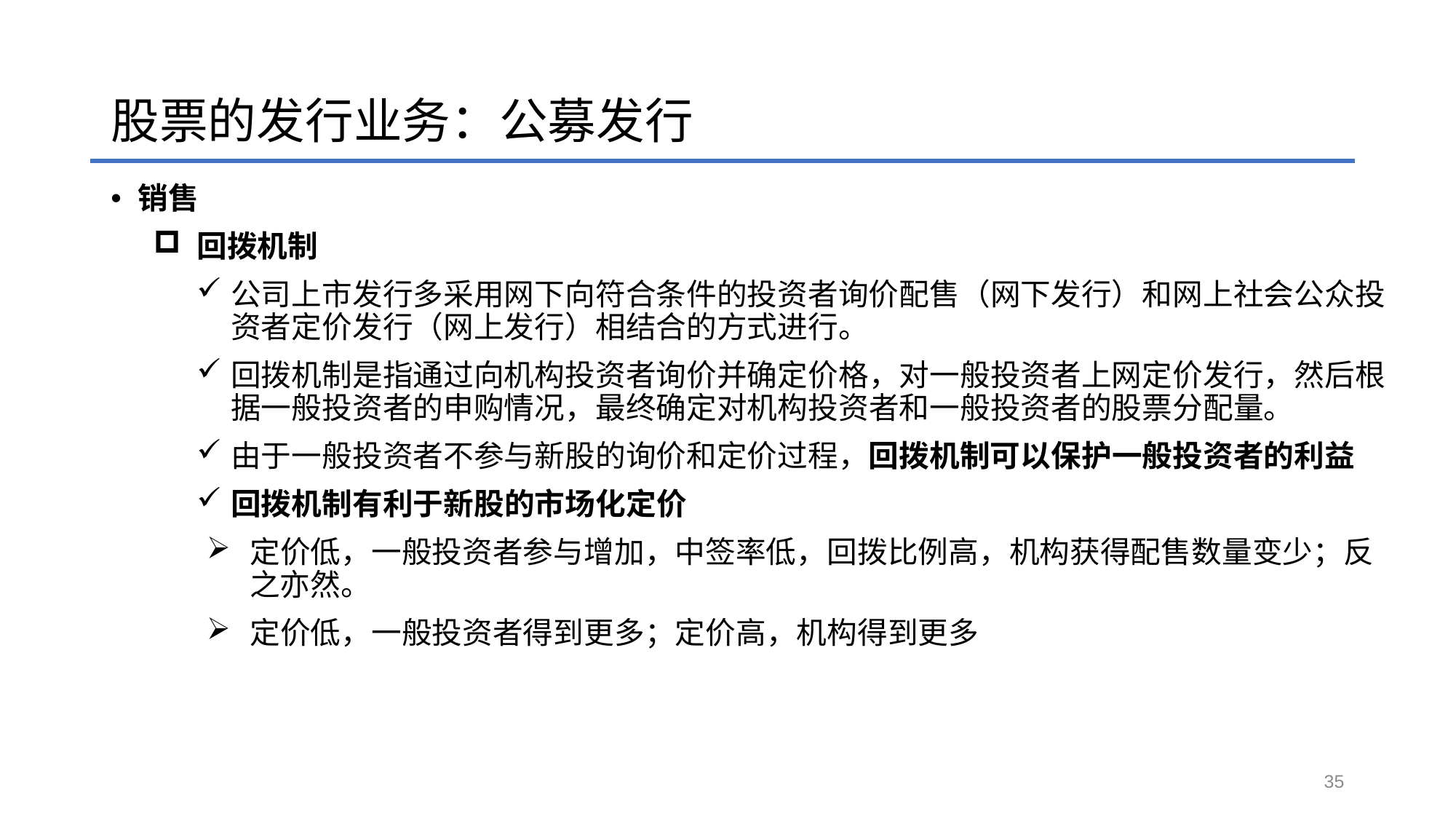

# 股票的发行业务：公募发行
销售
回拨机制
公司上市发行多采用网下向符合条件的投资者询价配售（网下发行）和网上社会公众投资者定价发行（网上发行）相结合的方式进行。
回拨机制是指通过向机构投资者询价并确定价格，对一般投资者上网定价发行，然后根据一般投资者的申购情况，最终确定对机构投资者和一般投资者的股票分配量。
由于一般投资者不参与新股的询价和定价过程，回拨机制可以保护一般投资者的利益
回拨机制有利于新股的市场化定价
定价低，一般投资者参与增加，中签率低，回拨比例高，机构获得配售数量变少；反之亦然。
定价低，一般投资者得到更多；定价高，机构得到更多
35